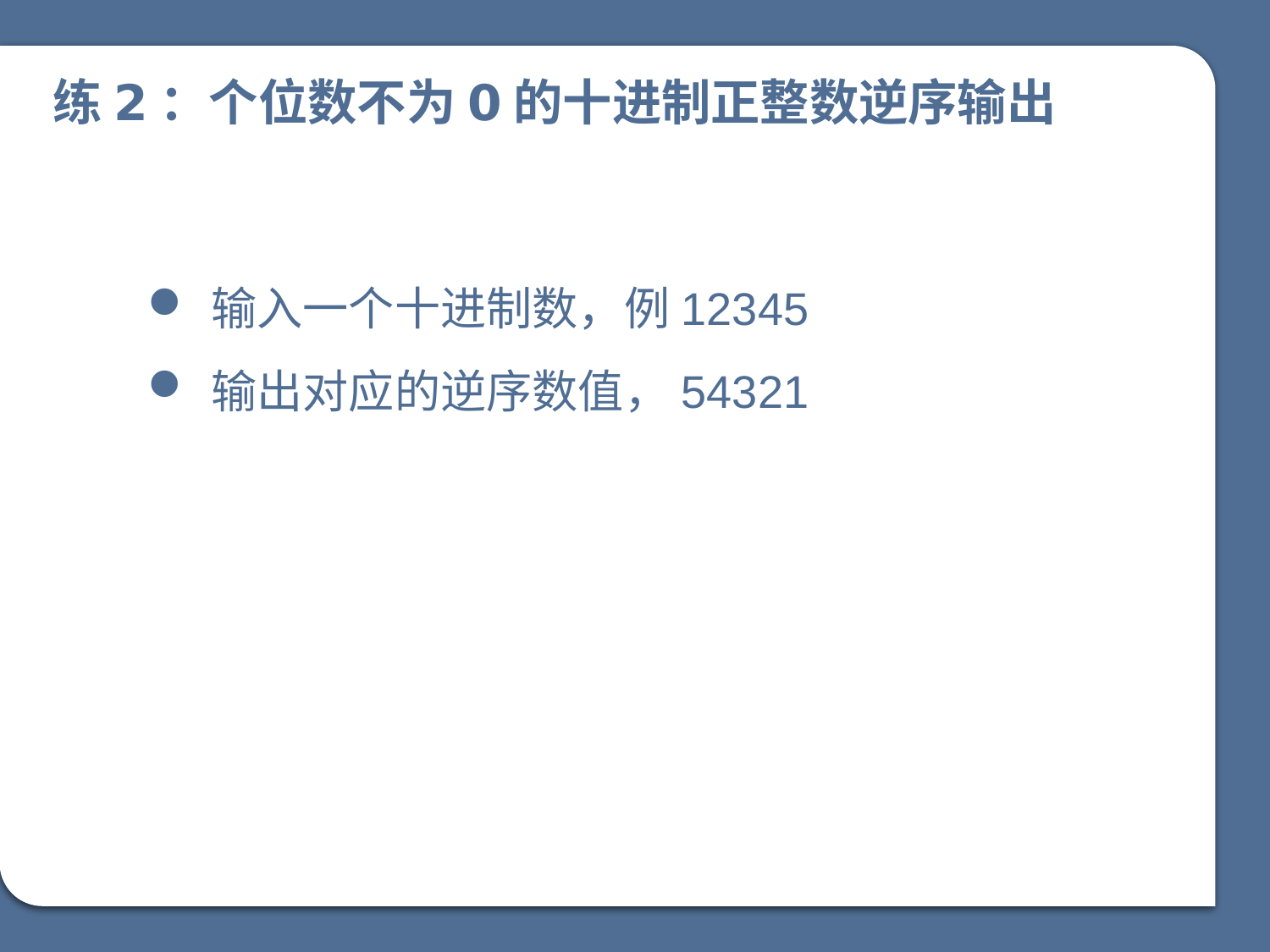

练2：个位数不为0的十进制正整数逆序输出
输入一个十进制数，例12345
输出对应的逆序数值，54321